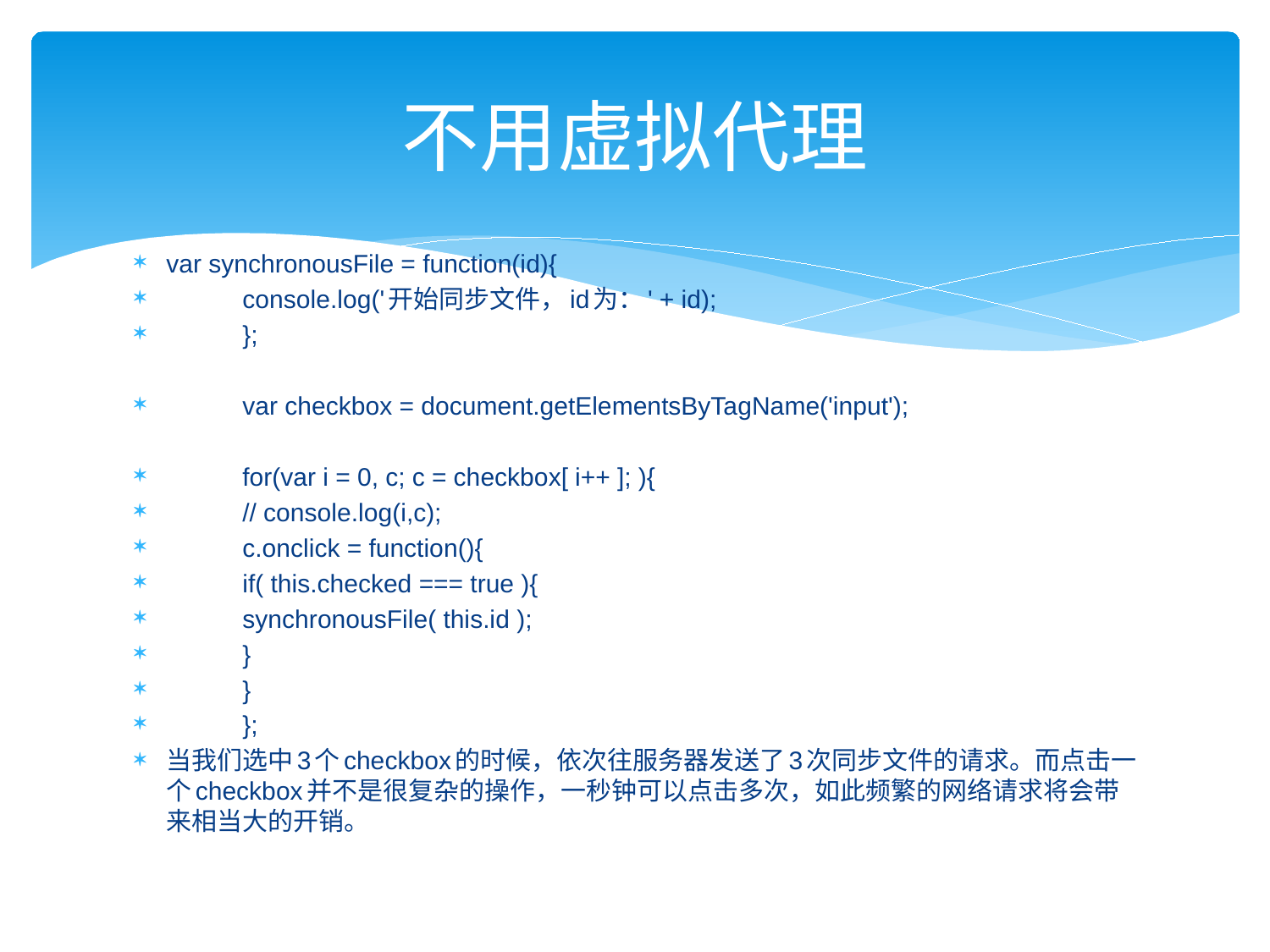

# 不用虚拟代理
var synchronousFile = function(id){
		console.log('开始同步文件，id为：' + id);
	};

	var checkbox = document.getElementsByTagName('input');

	for(var i = 0, c; c = checkbox[ i++ ]; ){
		// console.log(i,c);
		c.onclick = function(){
			if( this.checked === true ){
				synchronousFile( this.id );
			}
		}
	};
当我们选中3个checkbox的时候，依次往服务器发送了3次同步文件的请求。而点击一个checkbox并不是很复杂的操作，一秒钟可以点击多次，如此频繁的网络请求将会带来相当大的开销。